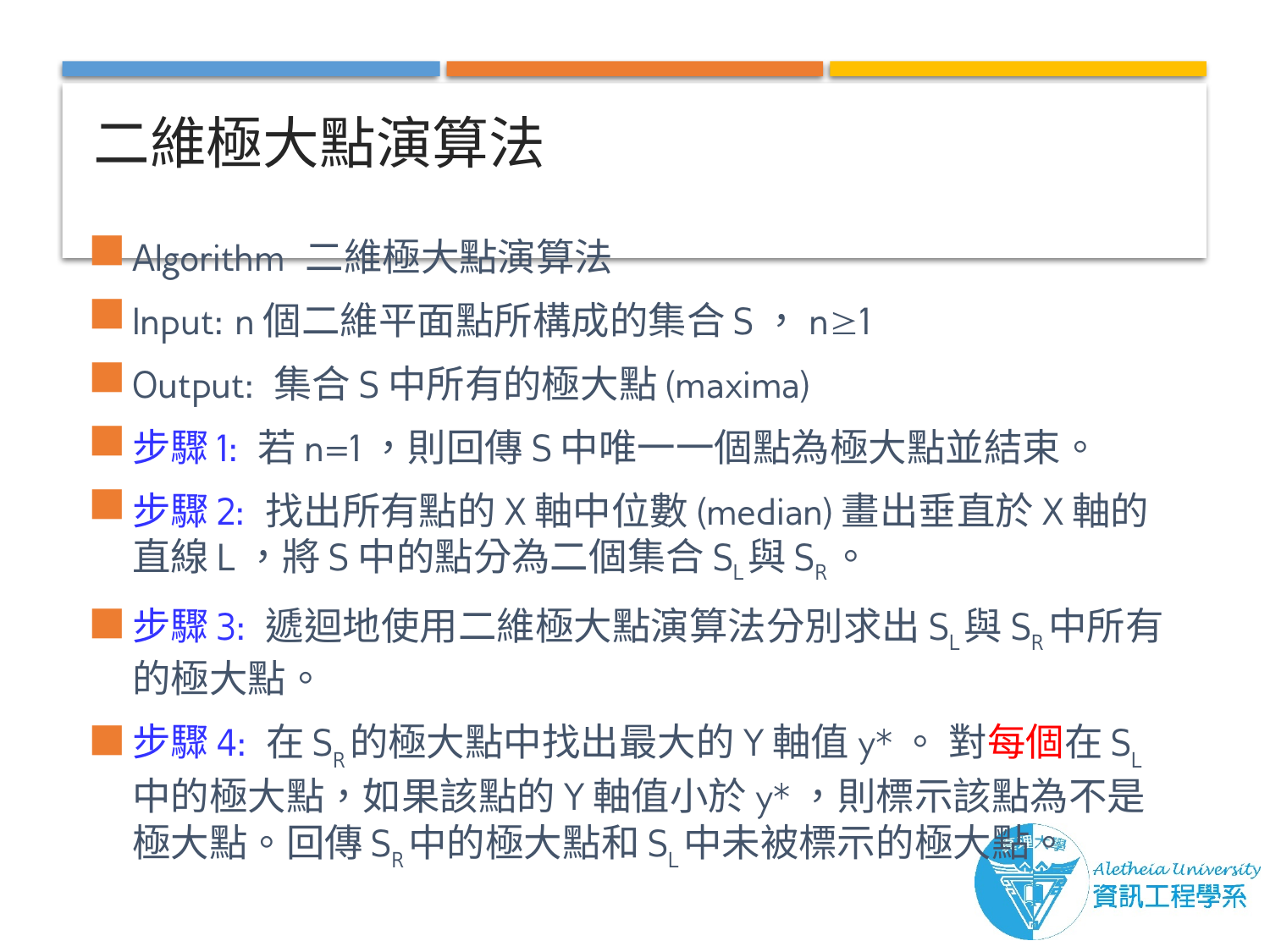

# 二維極大點演算法
Algorithm 二維極大點演算法
Input: n個二維平面點所構成的集合S，n≥1
Output: 集合S中所有的極大點(maxima)
步驟1: 若n=1，則回傳S中唯一一個點為極大點並結束。
步驟2: 找出所有點的X軸中位數(median)畫出垂直於X軸的直線L，將S中的點分為二個集合SL與SR。
步驟3: 遞迴地使用二維極大點演算法分別求出SL與SR中所有的極大點。
步驟4: 在SR的極大點中找出最大的Y軸值y*。 對每個在SL中的極大點，如果該點的Y軸值小於y*，則標示該點為不是極大點。回傳SR中的極大點和SL中未被標示的極大點。